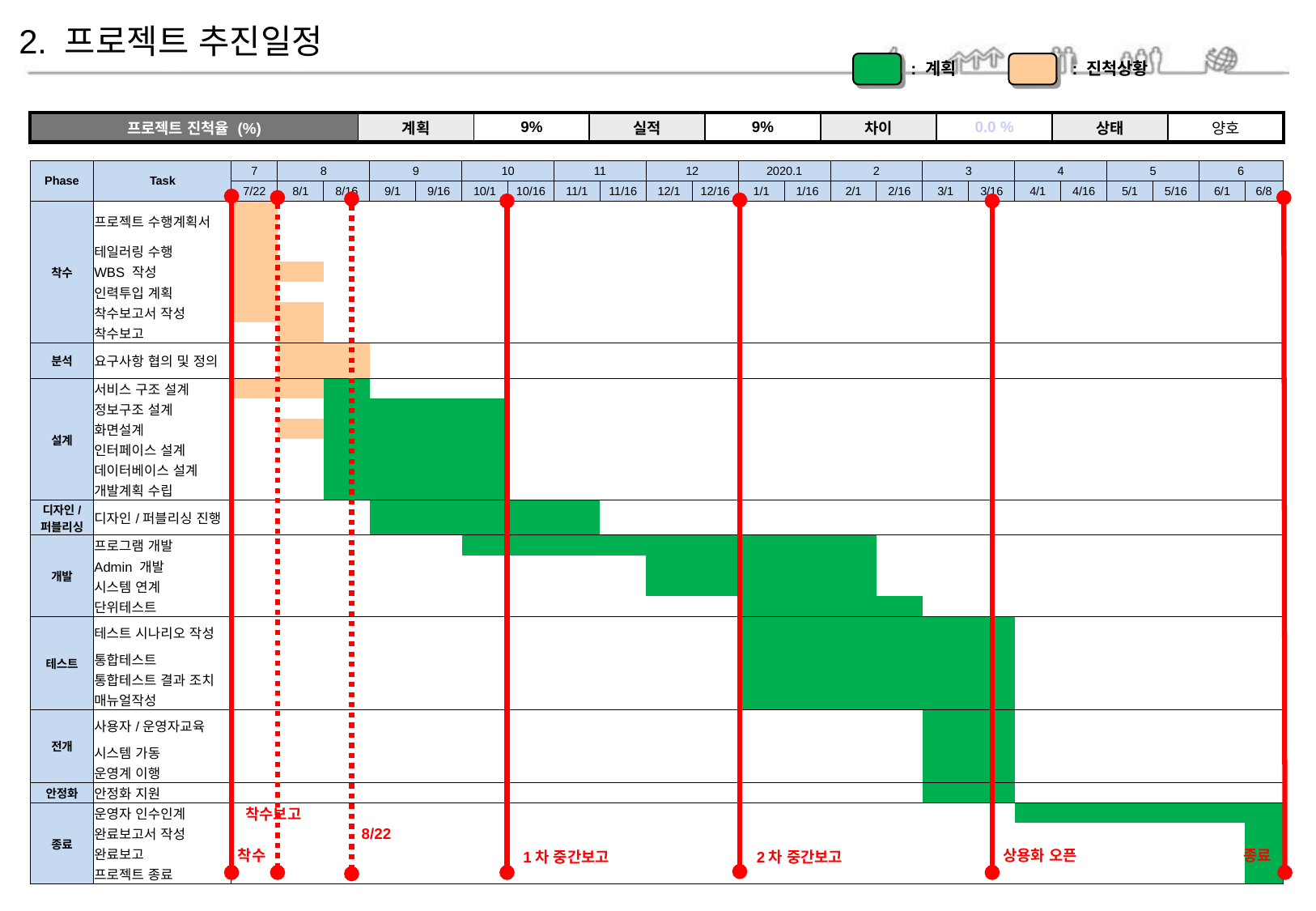

2. 프로젝트 추진일정
: 계획
: 진척상황

| 프로젝트 진척율 (%) | 계획 | 9% | 실적 | 9% | 차이 | 0.0 % | 상태 | 양호 |
| --- | --- | --- | --- | --- | --- | --- | --- | --- |
| Phase | Task | 7 | 8 |  | 9 |  | 10 |  | 11 |  | 12 |  | 2020.1 |  | 2 |  | 3 |  | 4 |  | 5 |  | 6 |  |
| --- | --- | --- | --- | --- | --- | --- | --- | --- | --- | --- | --- | --- | --- | --- | --- | --- | --- | --- | --- | --- | --- | --- | --- | --- |
|  |  | 7/22 | 8/1 | 8/16 | 9/1 | 9/16 | 10/1 | 10/16 | 11/1 | 11/16 | 12/1 | 12/16 | 1/1 | 1/16 | 2/1 | 2/16 | 3/1 | 3/16 | 4/1 | 4/16 | 5/1 | 5/16 | 6/1 | 6/8 |
| 착수 | 프로젝트 수행계획서 |  |  |  |  |  |  |  |  |  |  |  |  |  |  |  |  |  |  |  |  |  |  |  |
|  | 테일러링 수행 |  |  |  |  |  |  |  |  |  |  |  |  |  |  |  |  |  |  |  |  |  |  |  |
|  | WBS 작성 |  |  |  |  |  |  |  |  |  |  |  |  |  |  |  |  |  |  |  |  |  |  |  |
|  | 인력투입 계획 |  |  |  |  |  |  |  |  |  |  |  |  |  |  |  |  |  |  |  |  |  |  |  |
|  | 착수보고서 작성 |  |  |  |  |  |  |  |  |  |  |  |  |  |  |  |  |  |  |  |  |  |  |  |
|  | 착수보고 |  |  |  |  |  |  |  |  |  |  |  |  |  |  |  |  |  |  |  |  |  |  |  |
| 분석 | 요구사항 협의 및 정의 |  |  |  |  |  |  |  |  |  |  |  |  |  |  |  |  |  |  |  |  |  |  |  |
| 설계 | 서비스 구조 설계 |  |  |  |  |  |  |  |  |  |  |  |  |  |  |  |  |  |  |  |  |  |  |  |
|  | 정보구조 설계 |  |  |  |  |  |  |  |  |  |  |  |  |  |  |  |  |  |  |  |  |  |  |  |
|  | 화면설계 |  |  |  |  |  |  |  |  |  |  |  |  |  |  |  |  |  |  |  |  |  |  |  |
|  | 인터페이스 설계 |  |  |  |  |  |  |  |  |  |  |  |  |  |  |  |  |  |  |  |  |  |  |  |
|  | 데이터베이스 설계 |  |  |  |  |  |  |  |  |  |  |  |  |  |  |  |  |  |  |  |  |  |  |  |
|  | 개발계획 수립 |  |  |  |  |  |  |  |  |  |  |  |  |  |  |  |  |  |  |  |  |  |  |  |
| 디자인/ 퍼블리싱 | 디자인/퍼블리싱 진행 |  |  |  |  |  |  |  |  |  |  |  |  |  |  |  |  |  |  |  |  |  |  |  |
| 개발 | 프로그램 개발 |  |  |  |  |  |  |  |  |  |  |  |  |  |  |  |  |  |  |  |  |  |  |  |
|  | Admin 개발 |  |  |  |  |  |  |  |  |  |  |  |  |  |  |  |  |  |  |  |  |  |  |  |
|  | 시스템 연계 |  |  |  |  |  |  |  |  |  |  |  |  |  |  |  |  |  |  |  |  |  |  |  |
|  | 단위테스트 |  |  |  |  |  |  |  |  |  |  |  |  |  |  |  |  |  |  |  |  |  |  |  |
| 테스트 | 테스트 시나리오 작성 |  |  |  |  |  |  |  |  |  |  |  |  |  |  |  |  |  |  |  |  |  |  |  |
|  | 통합테스트 |  |  |  |  |  |  |  |  |  |  |  |  |  |  |  |  |  |  |  |  |  |  |  |
|  | 통합테스트 결과 조치 |  |  |  |  |  |  |  |  |  |  |  |  |  |  |  |  |  |  |  |  |  |  |  |
|  | 매뉴얼작성 |  |  |  |  |  |  |  |  |  |  |  |  |  |  |  |  |  |  |  |  |  |  |  |
| 전개 | 사용자/운영자교육 |  |  |  |  |  |  |  |  |  |  |  |  |  |  |  |  |  |  |  |  |  |  |  |
|  | 시스템 가동 |  |  |  |  |  |  |  |  |  |  |  |  |  |  |  |  |  |  |  |  |  |  |  |
|  | 운영계 이행 |  |  |  |  |  |  |  |  |  |  |  |  |  |  |  |  |  |  |  |  |  |  |  |
| 안정화 | 안정화 지원 |  |  |  |  |  |  |  |  |  |  |  |  |  |  |  |  |  |  |  |  |  |  |  |
| 종료 | 운영자 인수인계 |  |  |  |  |  |  |  |  |  |  |  |  |  |  |  |  |  |  |  |  |  |  |  |
|  | 완료보고서 작성 |  |  |  |  |  |  |  |  |  |  |  |  |  |  |  |  |  |  |  |  |  |  |  |
|  | 완료보고 |  |  |  |  |  |  |  |  |  |  |  |  |  |  |  |  |  |  |  |  |  |  |  |
|  | 프로젝트 종료 |  |  |  |  |  |  |  |  |  |  |  |  |  |  |  |  |  |  |  |  |  |  |  |
착수보고
8/22
착수
상용화 오픈
종료
1차 중간보고
2차 중간보고